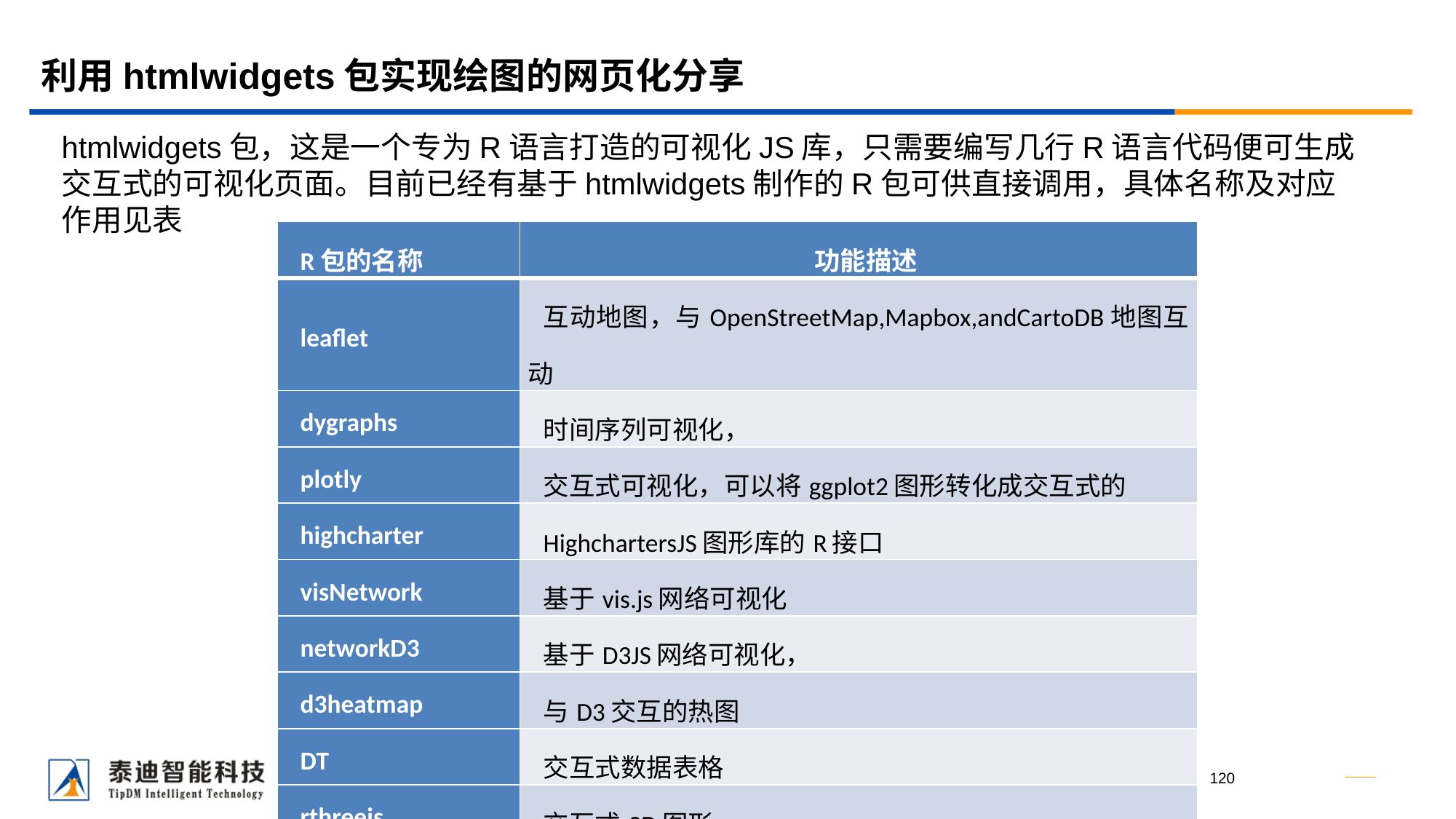

# 利用htmlwidgets包实现绘图的网页化分享

htmlwidgets包，这是一个专为R语言打造的可视化JS库，只需要编写几行R语言代码便可生成交互式的可视化页面。目前已经有基于htmlwidgets制作的R包可供直接调用，具体名称及对应作用见表
| R包的名称 | 功能描述 |
| --- | --- |
| leaflet | 互动地图，与OpenStreetMap,Mapbox,andCartoDB地图互动 |
| dygraphs | 时间序列可视化， |
| plotly | 交互式可视化，可以将ggplot2图形转化成交互式的 |
| highcharter | HighchartersJS图形库的R接口 |
| visNetwork | 基于vis.js网络可视化 |
| networkD3 | 基于D3JS网络可视化， |
| d3heatmap | 与D3交互的热图 |
| DT | 交互式数据表格 |
| rthreejs | 交互式3D图形 |
| rglwidget | 提供WebGL场景 |
| DiagrammeR | 创建流程图的工具 |
| metricsgraphics | MetricsGraphics.js的htmlwidget接口 |